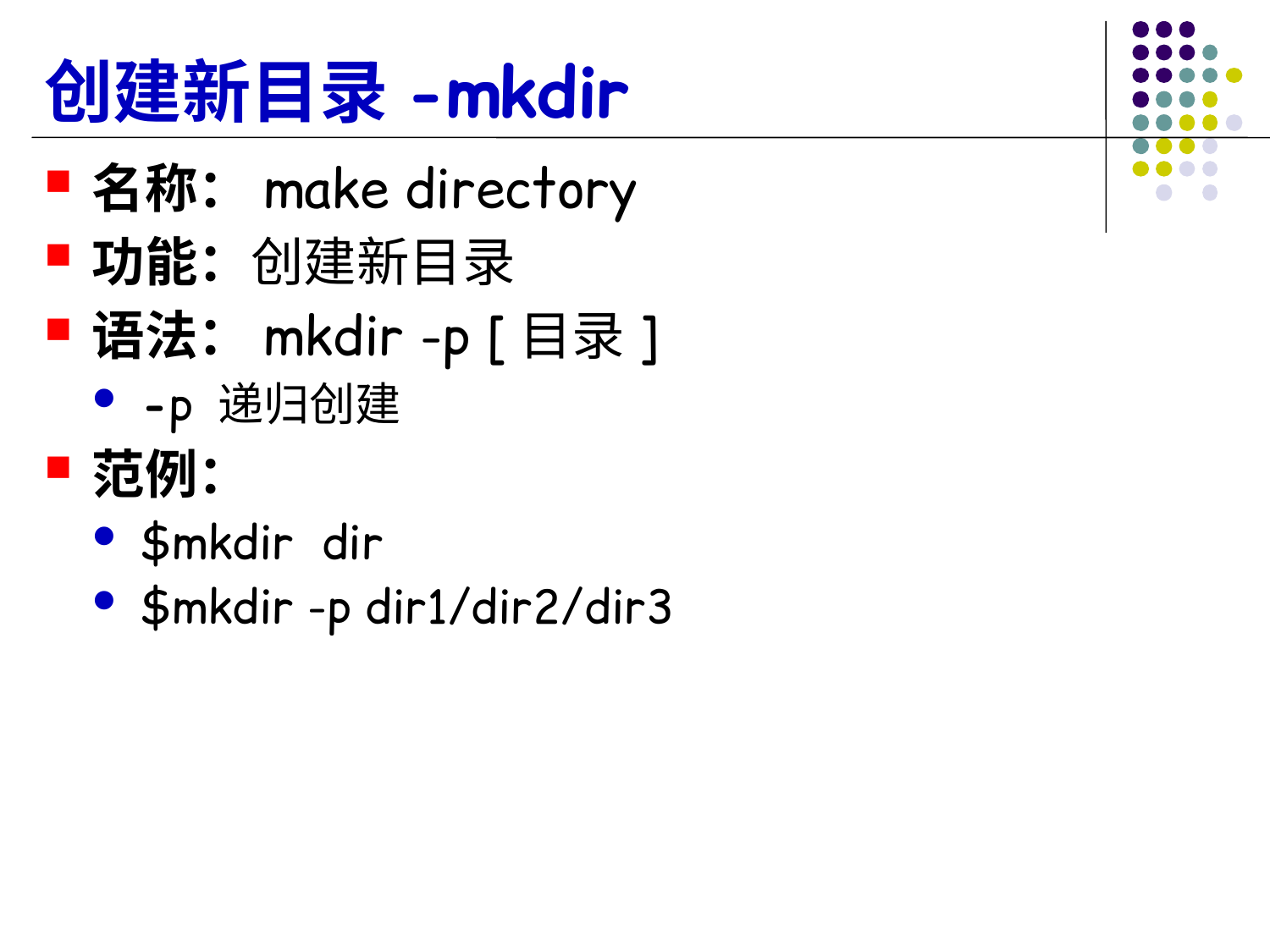

# 创建新目录-mkdir
名称：make directory
功能：创建新目录
语法：mkdir -p [目录]
-p 递归创建
范例：
$mkdir  dir
$mkdir -p dir1/dir2/dir3